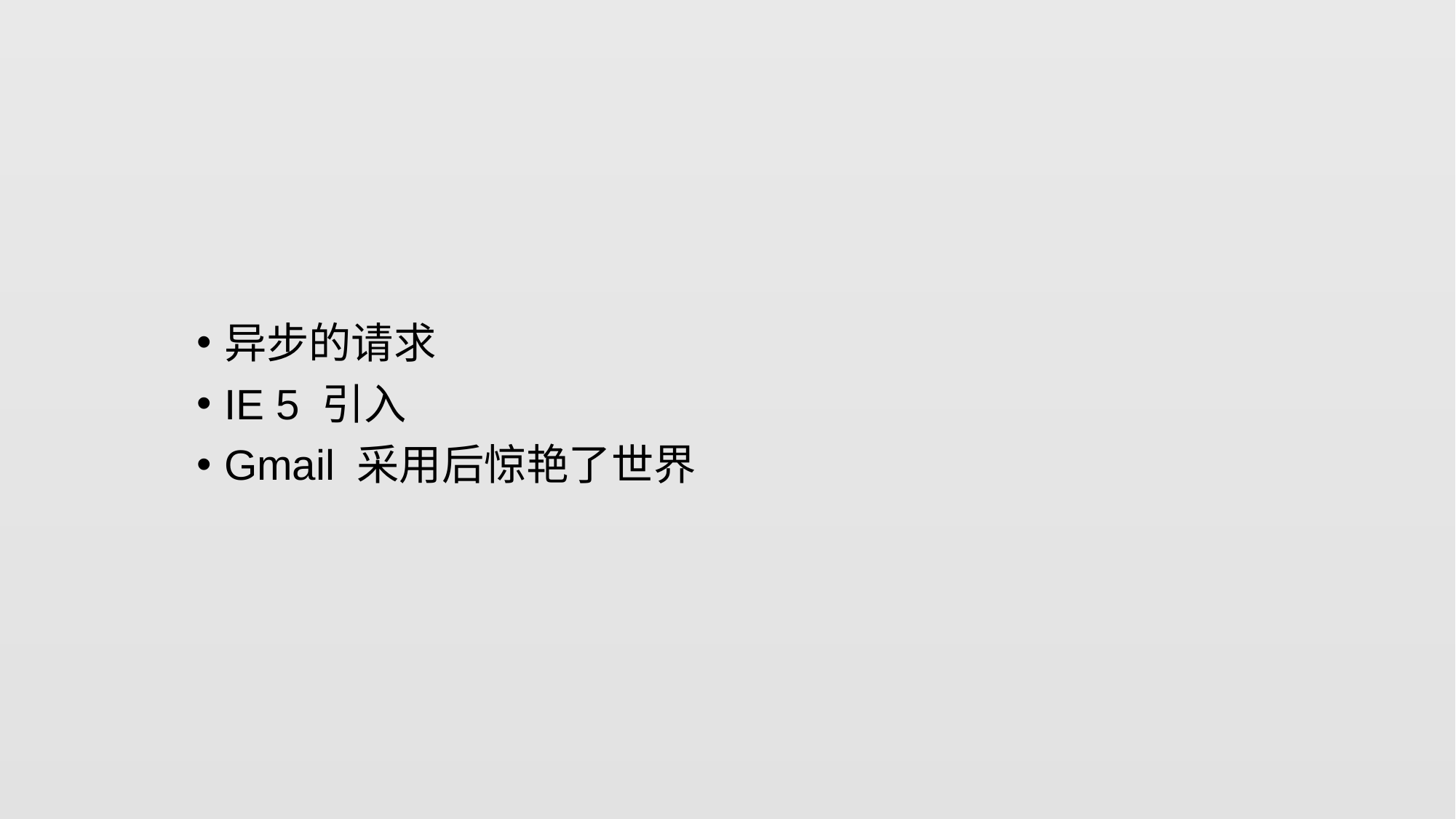

#
异步的请求
IE 5 引入
Gmail 采用后惊艳了世界